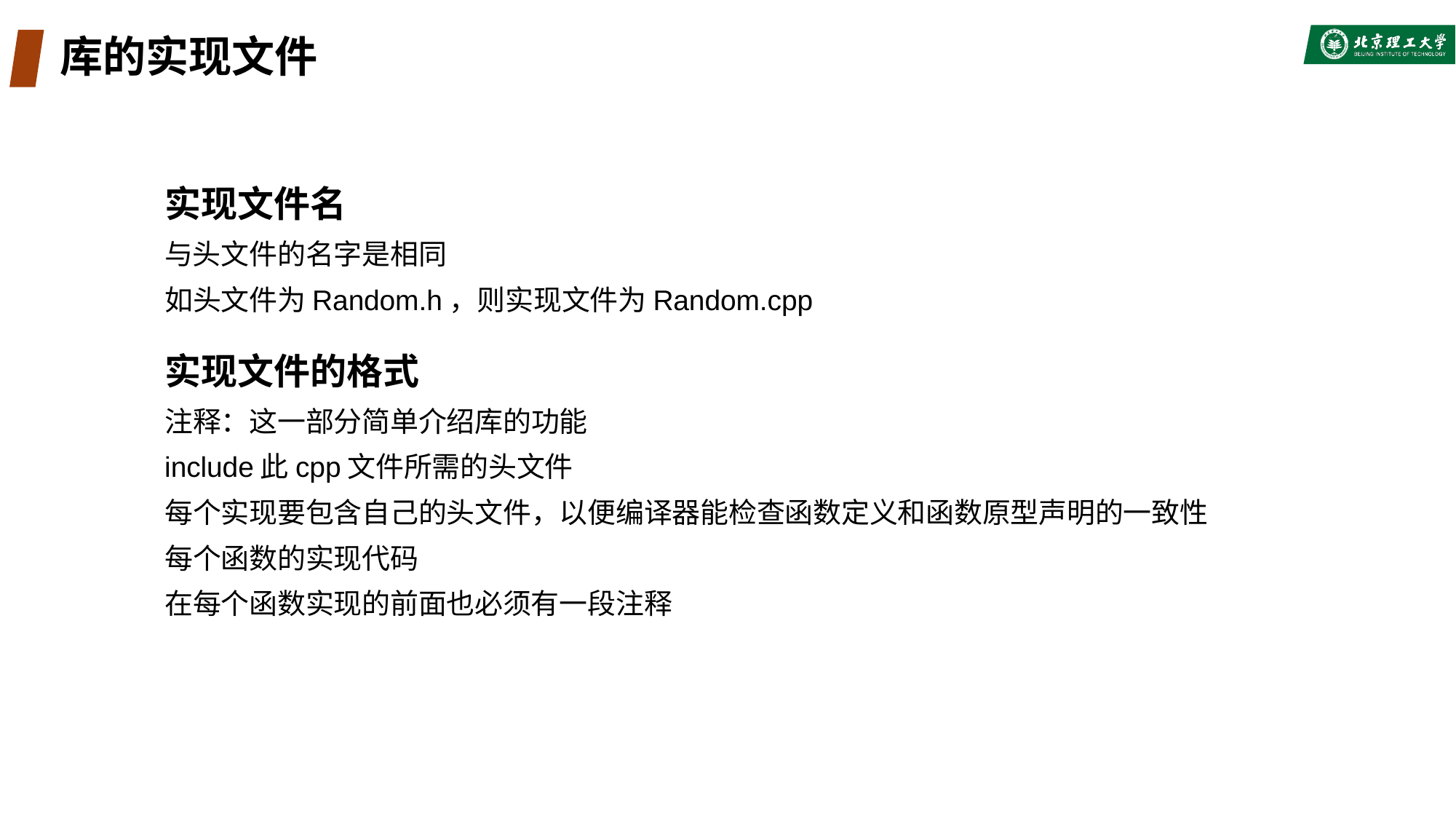

# 库的实现文件
实现文件名
与头文件的名字是相同
如头文件为Random.h，则实现文件为Random.cpp
实现文件的格式
注释：这一部分简单介绍库的功能
include此cpp文件所需的头文件
每个实现要包含自己的头文件，以便编译器能检查函数定义和函数原型声明的一致性
每个函数的实现代码
在每个函数实现的前面也必须有一段注释